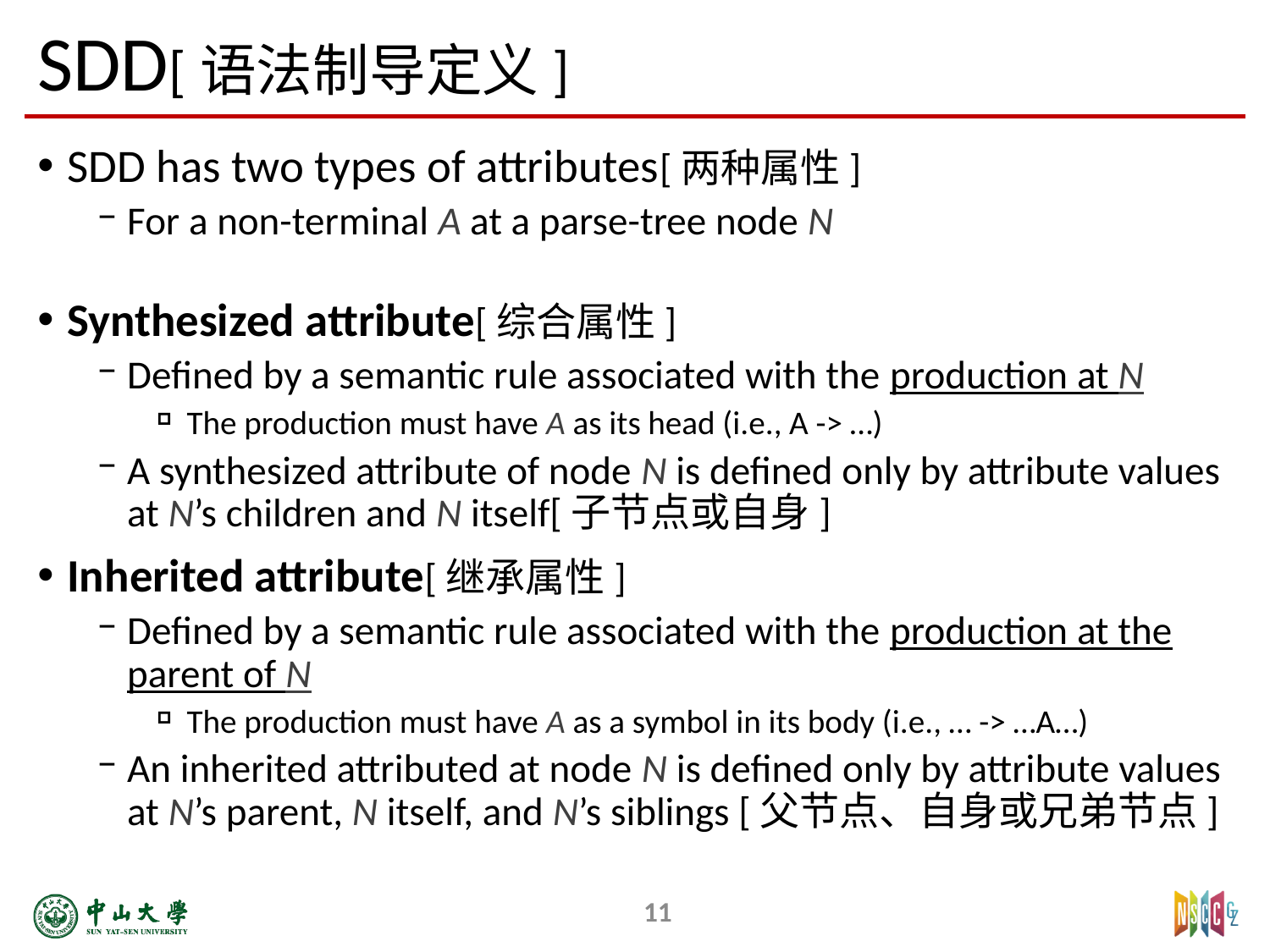

# SDD[语法制导定义]
SDD has two types of attributes[两种属性]
For a non-terminal A at a parse-tree node N

Synthesized attribute[综合属性]
Defined by a semantic rule associated with the production at N
The production must have A as its head (i.e., A -> …)
A synthesized attribute of node N is defined only by attribute values at N’s children and N itself[子节点或自身]
Inherited attribute[继承属性]
Defined by a semantic rule associated with the production at the parent of N
The production must have A as a symbol in its body (i.e., … -> …A…)
An inherited attributed at node N is defined only by attribute values at N’s parent, N itself, and N’s siblings [父节点、自身或兄弟节点]
11